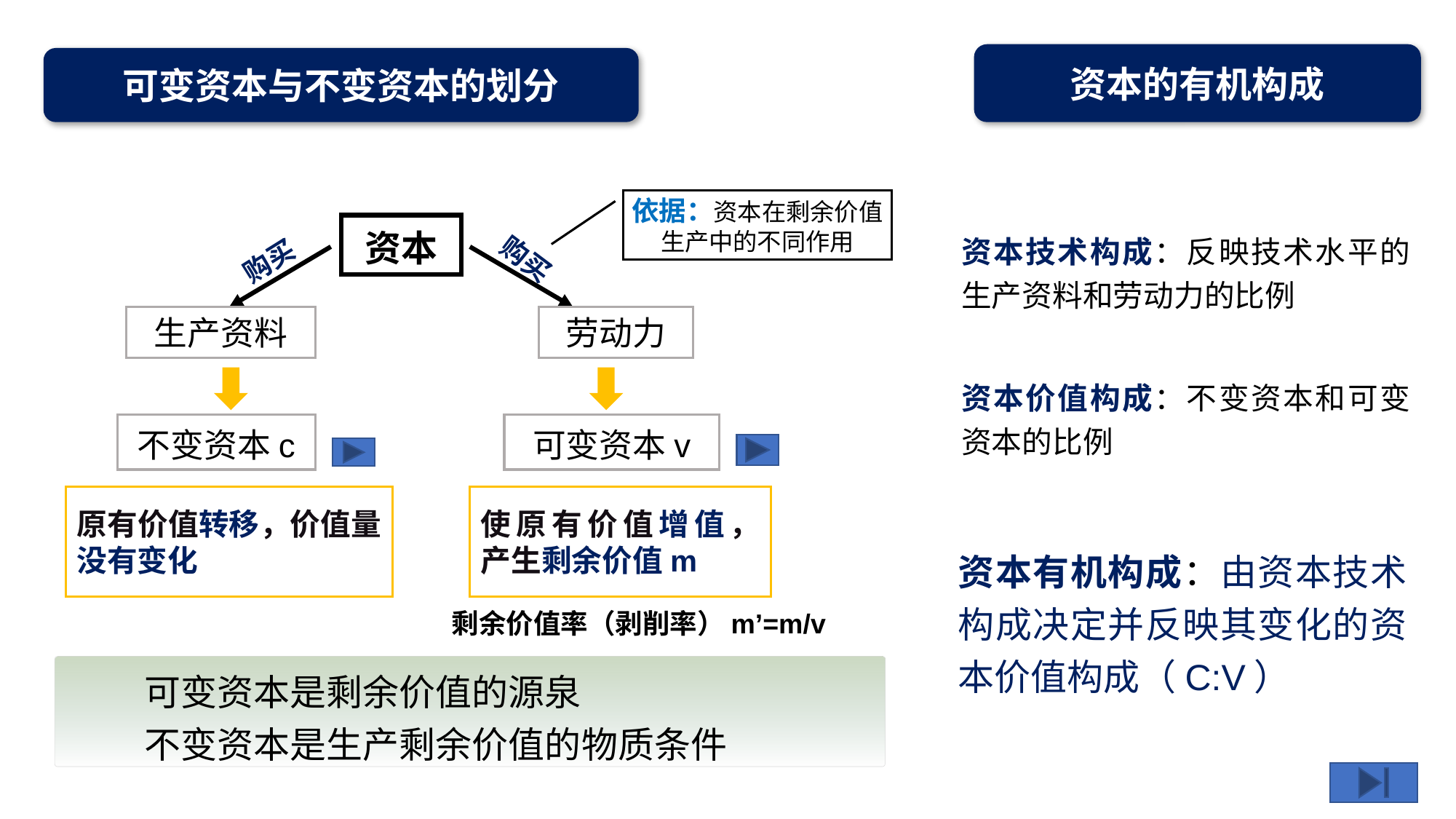

资本的有机构成
可变资本与不变资本的划分
依据：资本在剩余价值
生产中的不同作用
资本
资本技术构成：反映技术水平的生产资料和劳动力的比例
购买
购买

生产资料
劳动力
资本价值构成：不变资本和可变资本的比例

不变资本c
可变资本v

原有价值转移，价值量没有变化
使原有价值增值， 产生剩余价值m
资本有机构成：由资本技术构成决定并反映其变化的资本价值构成（C:V）
剩余价值率（剥削率）m’=m/v
可变资本是剩余价值的源泉
不变资本是生产剩余价值的物质条件